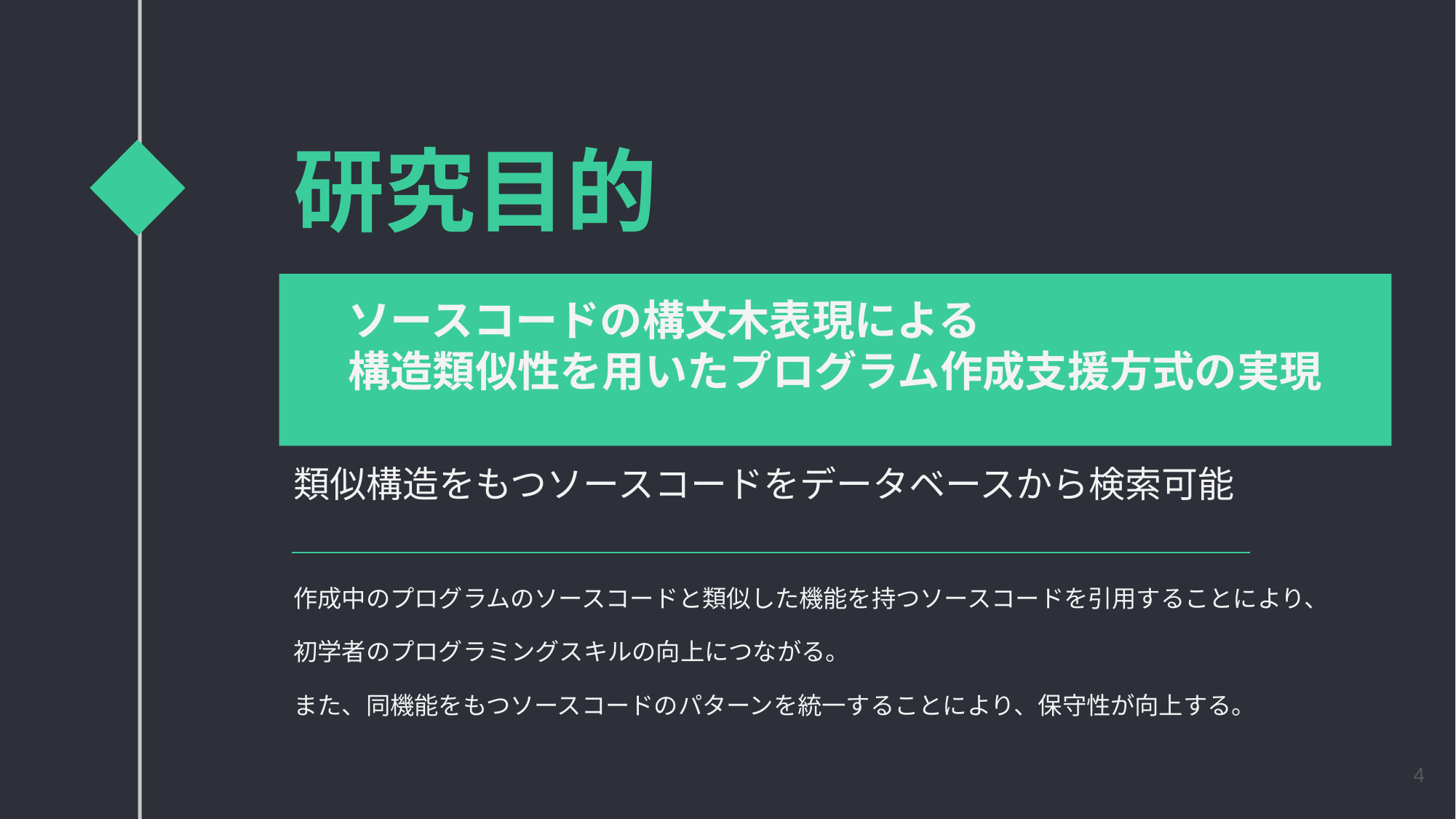

研究目的

ソースコードの構文木表現による
構造類似性を用いたプログラム作成支援方式の実現

類似構造をもつソースコードをデータベースから検索可能

作成中のプログラムのソースコードと類似した機能を持つソースコードを引用することにより、
初学者のプログラミングスキルの向上につながる。
また、同機能をもつソースコードのパターンを統一することにより、保守性が向上する。
4